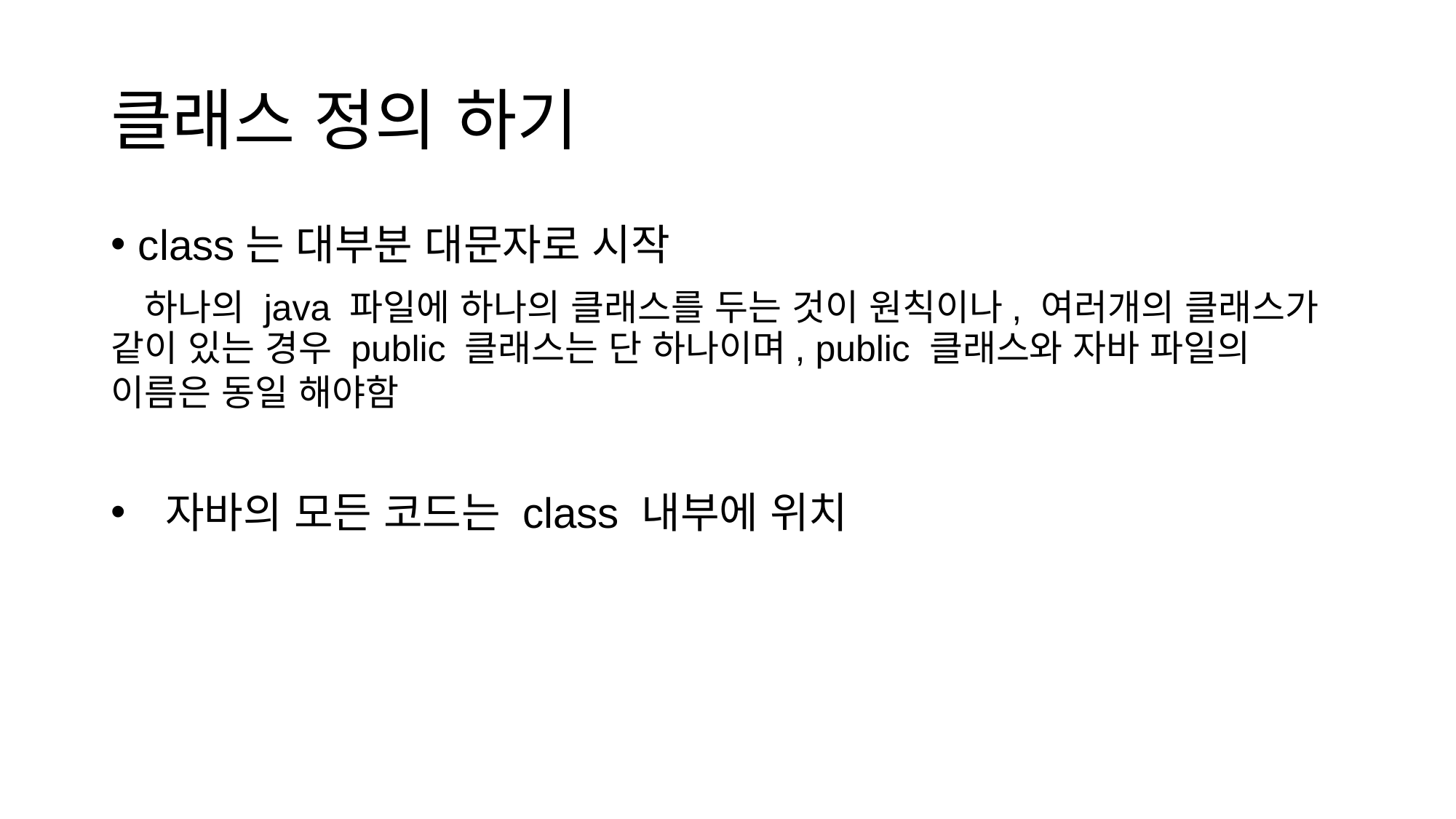

# 클래스 정의 하기
class는 대부분 대문자로 시작
  하나의 java 파일에 하나의 클래스를 두는 것이 원칙이나, 여러개의 클래스가 같이 있는 경우 public 클래스는 단 하나이며, public 클래스와 자바 파일의 이름은 동일 해야함

자바의 모든 코드는 class 내부에 위치